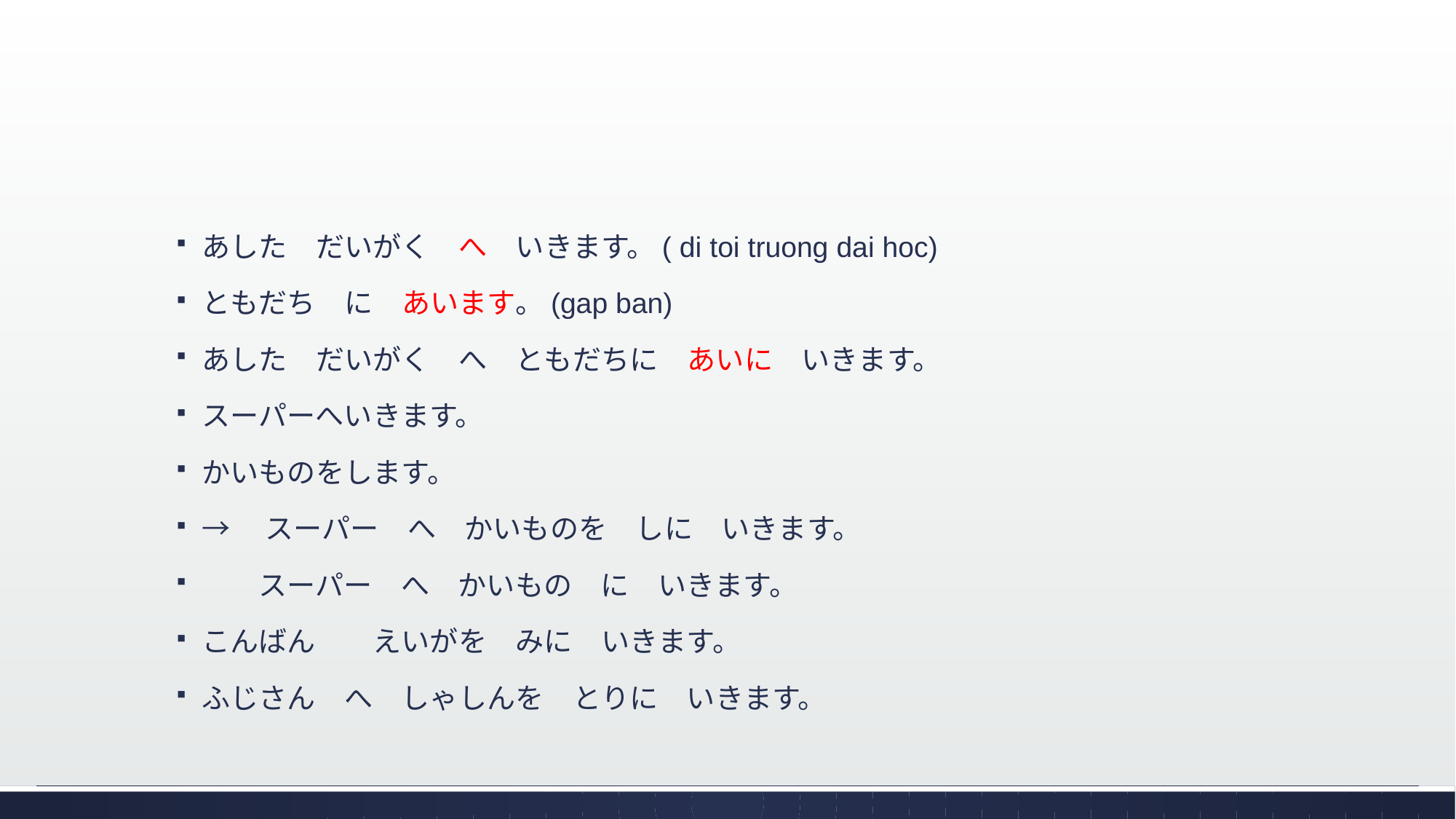

#
あした　だいがく　へ　いきます。( di toi truong dai hoc)
ともだち　に　あいます。(gap ban)
あした　だいがく　へ　ともだちに　あいに　いきます。
スーパーへいきます。
かいものをします。
→　スーパー　へ　かいものを　しに　いきます。
　　スーパー　へ　かいもの　に　いきます。
こんばん　　えいがを　みに　いきます。
ふじさん　へ　しゃしんを　とりに　いきます。